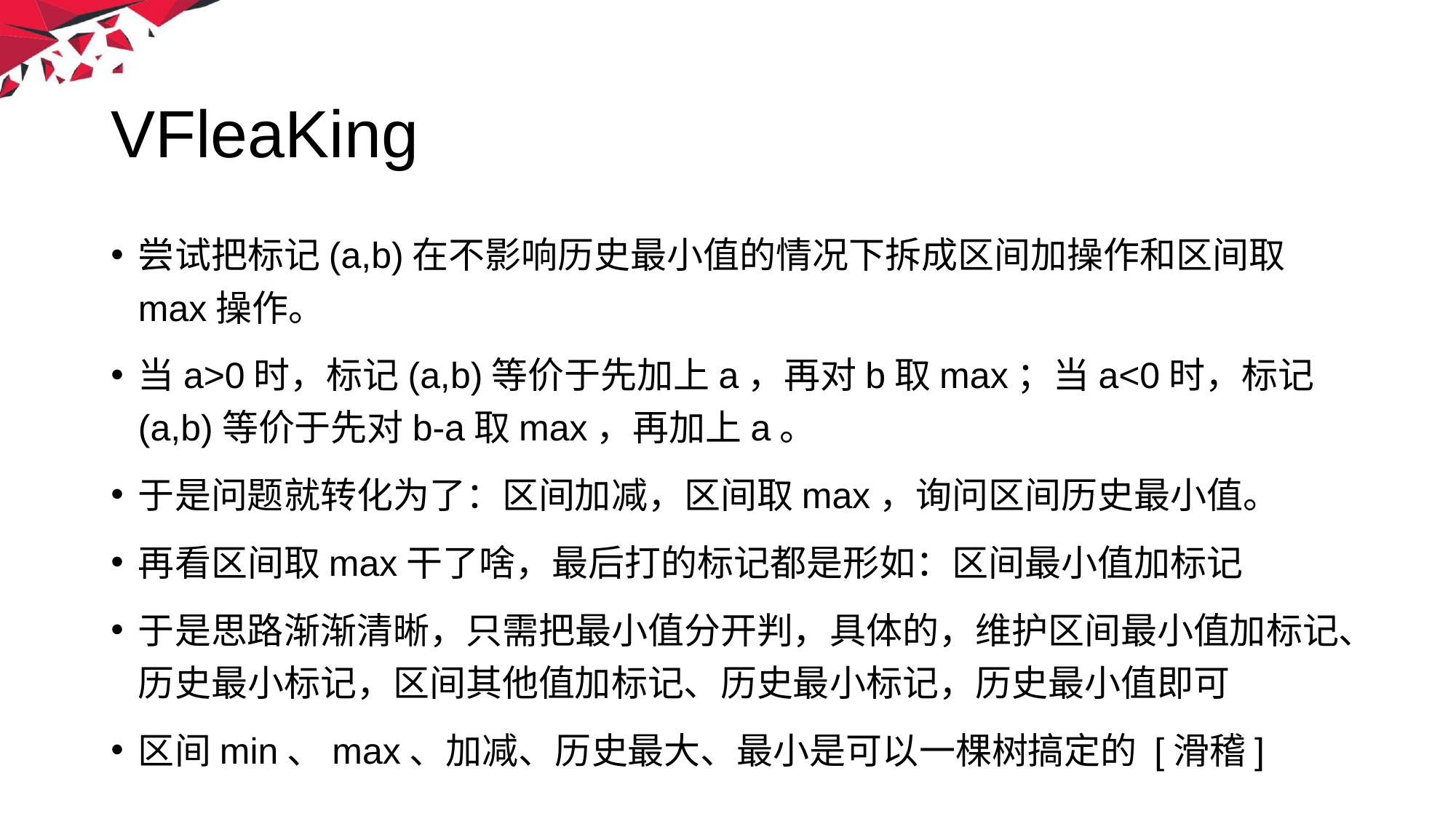

# VFleaKing
尝试把标记(a,b)在不影响历史最小值的情况下拆成区间加操作和区间取max操作。
当a>0时，标记(a,b)等价于先加上a，再对b取max；当a<0时，标记(a,b)等价于先对b-a取max，再加上a。
于是问题就转化为了：区间加减，区间取max，询问区间历史最小值。
再看区间取max干了啥，最后打的标记都是形如：区间最小值加标记
于是思路渐渐清晰，只需把最小值分开判，具体的，维护区间最小值加标记、历史最小标记，区间其他值加标记、历史最小标记，历史最小值即可
区间min、max、加减、历史最大、最小是可以一棵树搞定的 [滑稽]